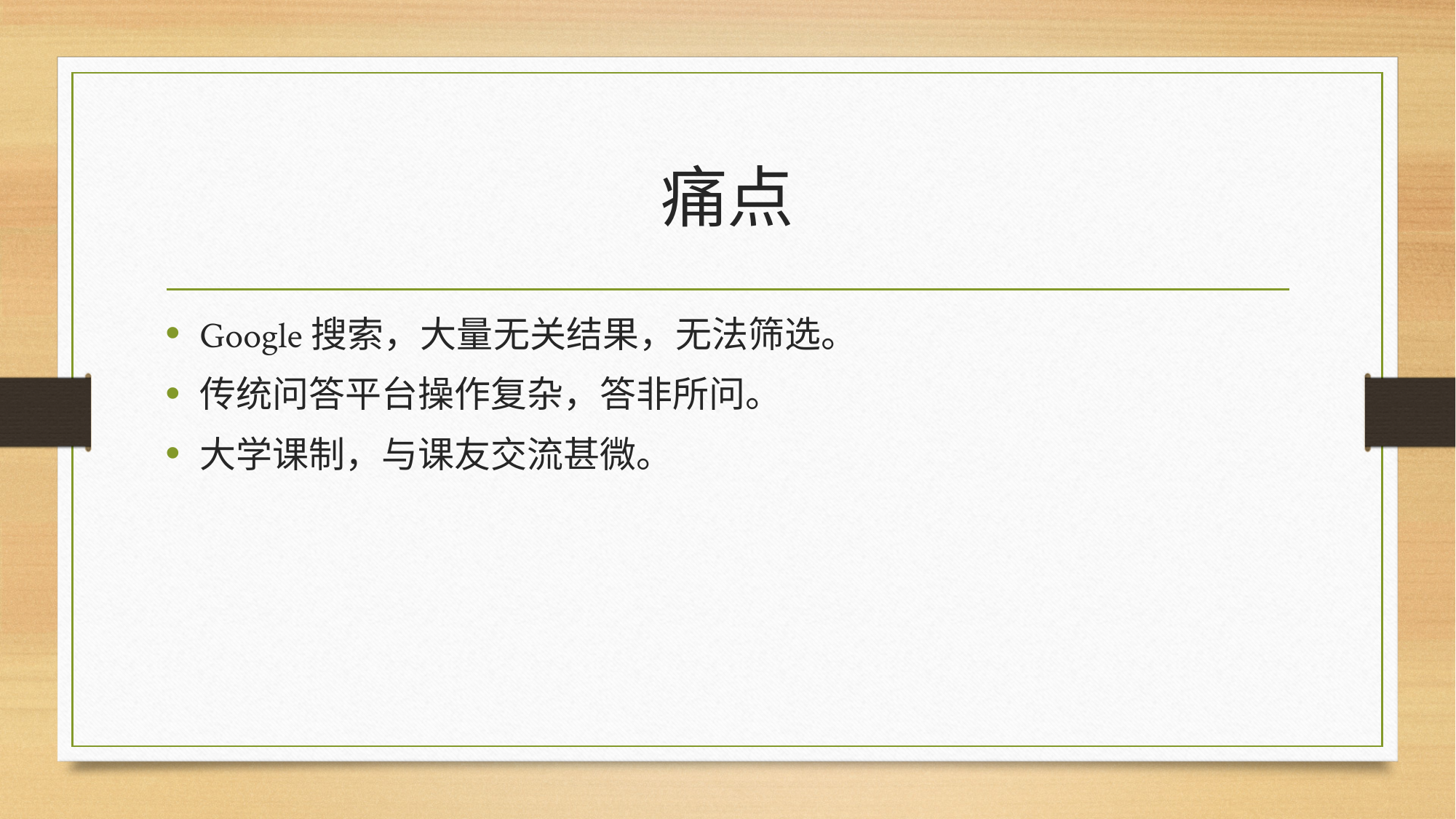

# 痛点
Google搜索，大量无关结果，无法筛选。
传统问答平台操作复杂，答非所问。
大学课制，与课友交流甚微。